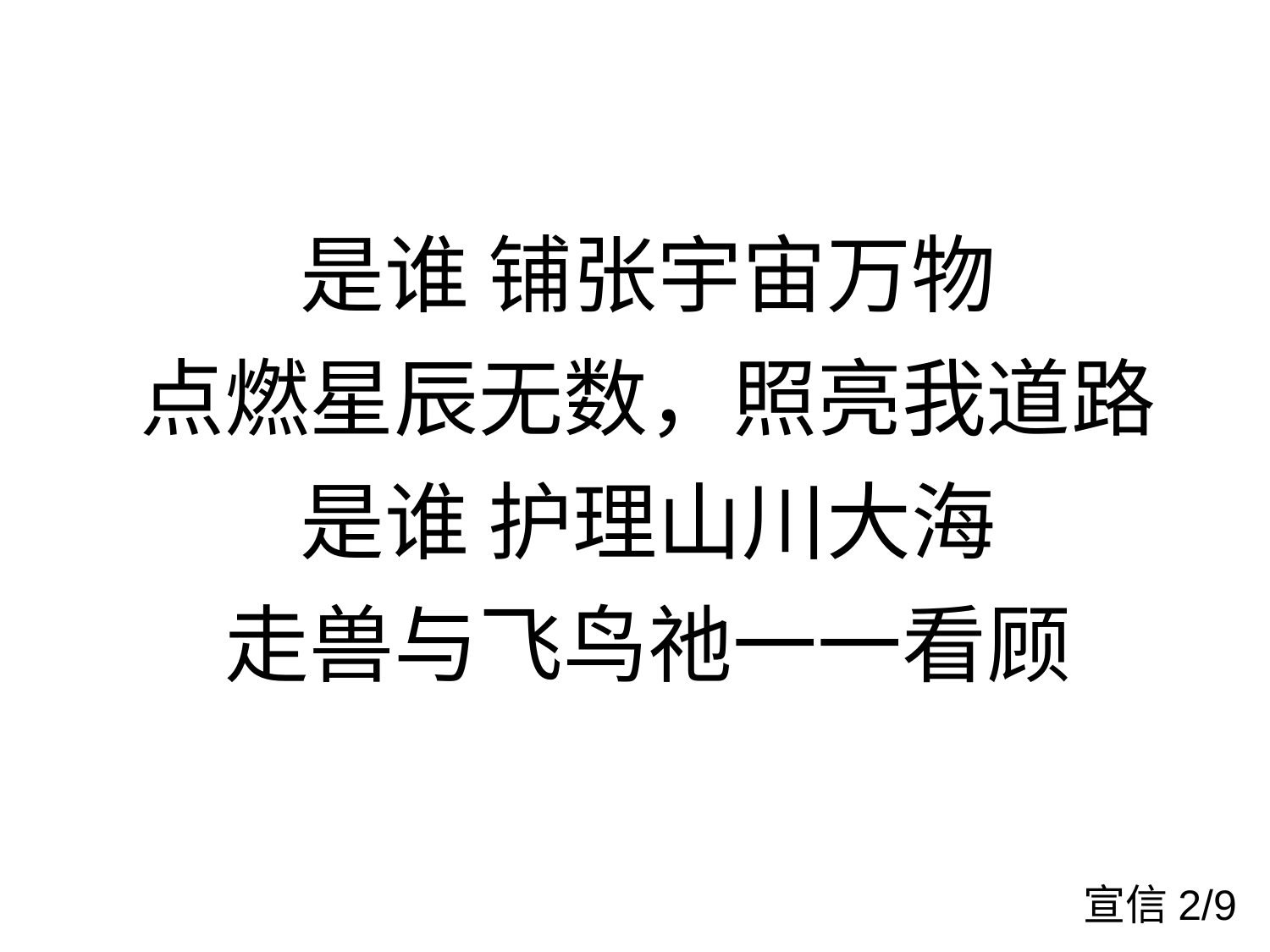

是谁 铺张宇宙万物
点燃星辰无数，照亮我道路
是谁 护理山川大海
走兽与飞鸟祂一一看顾
宣信2/9